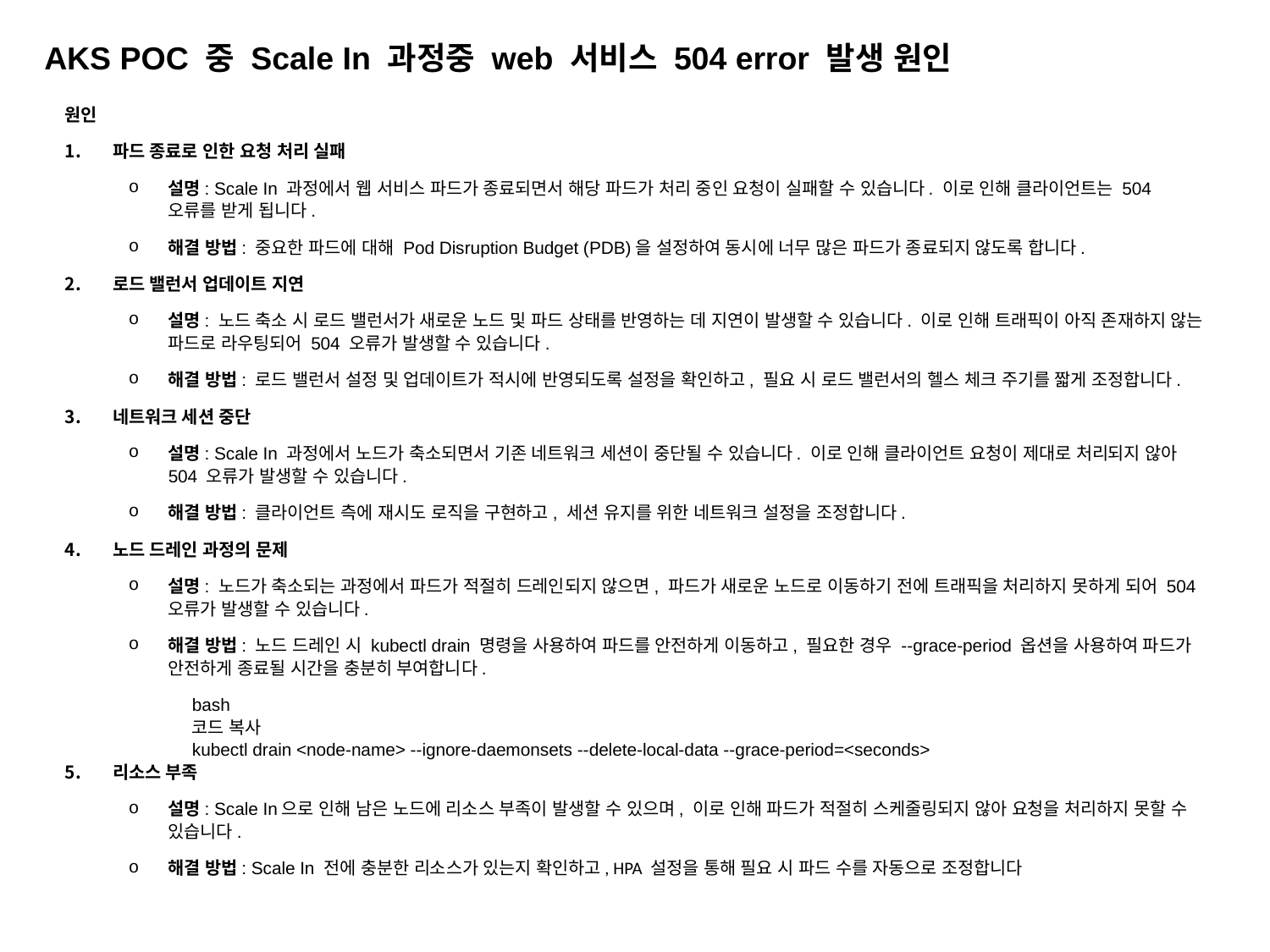

AKS POC 중 Scale In 과정중 web 서비스 504 error 발생 원인
원인
파드 종료로 인한 요청 처리 실패
설명: Scale In 과정에서 웹 서비스 파드가 종료되면서 해당 파드가 처리 중인 요청이 실패할 수 있습니다. 이로 인해 클라이언트는 504 오류를 받게 됩니다.
해결 방법: 중요한 파드에 대해 Pod Disruption Budget (PDB)을 설정하여 동시에 너무 많은 파드가 종료되지 않도록 합니다.
로드 밸런서 업데이트 지연
설명: 노드 축소 시 로드 밸런서가 새로운 노드 및 파드 상태를 반영하는 데 지연이 발생할 수 있습니다. 이로 인해 트래픽이 아직 존재하지 않는 파드로 라우팅되어 504 오류가 발생할 수 있습니다.
해결 방법: 로드 밸런서 설정 및 업데이트가 적시에 반영되도록 설정을 확인하고, 필요 시 로드 밸런서의 헬스 체크 주기를 짧게 조정합니다.
네트워크 세션 중단
설명: Scale In 과정에서 노드가 축소되면서 기존 네트워크 세션이 중단될 수 있습니다. 이로 인해 클라이언트 요청이 제대로 처리되지 않아 504 오류가 발생할 수 있습니다.
해결 방법: 클라이언트 측에 재시도 로직을 구현하고, 세션 유지를 위한 네트워크 설정을 조정합니다.
노드 드레인 과정의 문제
설명: 노드가 축소되는 과정에서 파드가 적절히 드레인되지 않으면, 파드가 새로운 노드로 이동하기 전에 트래픽을 처리하지 못하게 되어 504 오류가 발생할 수 있습니다.
해결 방법: 노드 드레인 시 kubectl drain 명령을 사용하여 파드를 안전하게 이동하고, 필요한 경우 --grace-period 옵션을 사용하여 파드가 안전하게 종료될 시간을 충분히 부여합니다.
bash
코드 복사
kubectl drain <node-name> --ignore-daemonsets --delete-local-data --grace-period=<seconds>
리소스 부족
설명: Scale In으로 인해 남은 노드에 리소스 부족이 발생할 수 있으며, 이로 인해 파드가 적절히 스케줄링되지 않아 요청을 처리하지 못할 수 있습니다.
해결 방법: Scale In 전에 충분한 리소스가 있는지 확인하고, HPA 설정을 통해 필요 시 파드 수를 자동으로 조정합니다